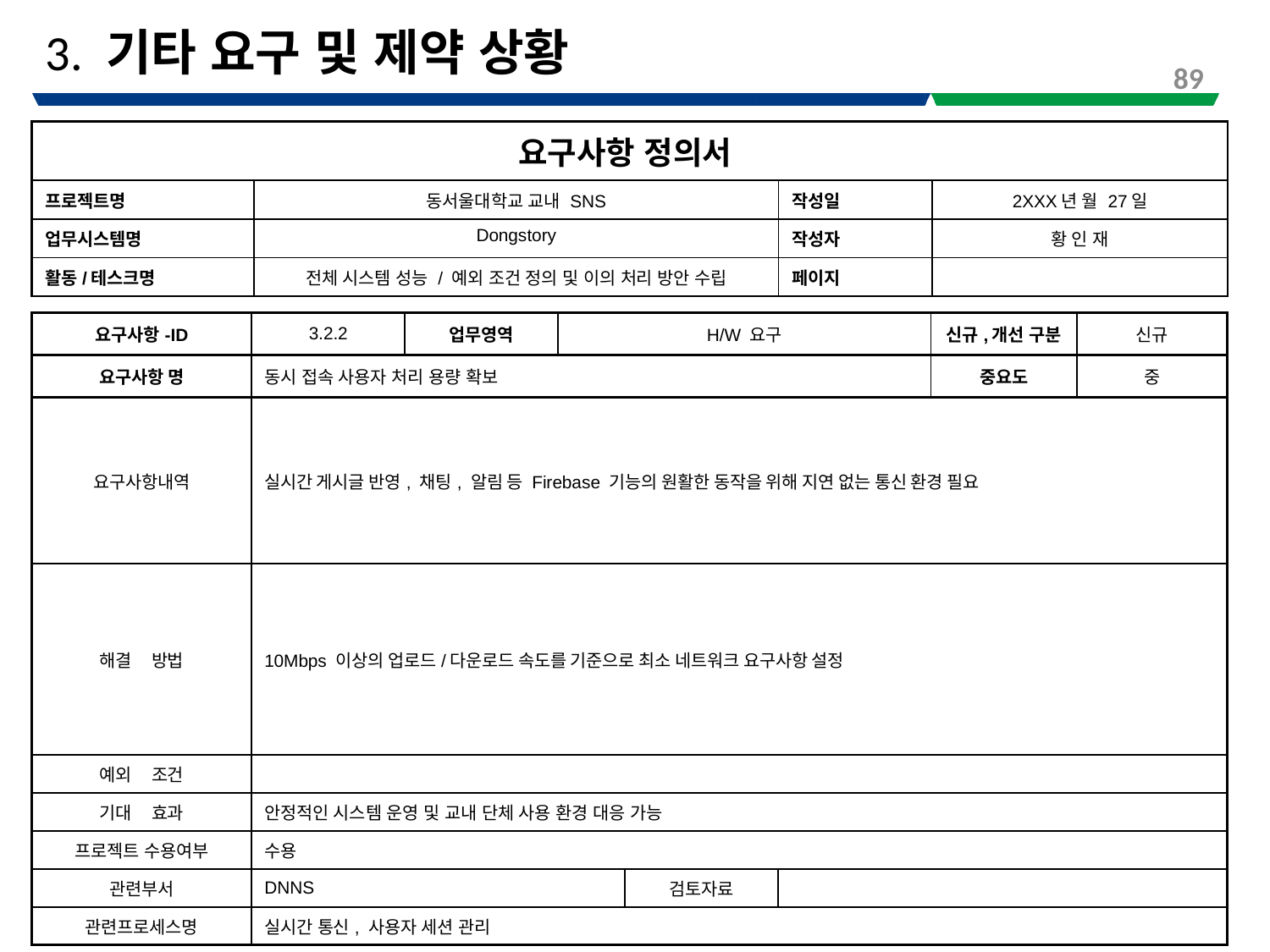

# 3. 기타 요구 및 제약 상황
89
| 요구사항 정의서 |  |  |  |
| --- | --- | --- | --- |
| 프로젝트명 | 동서울대학교 교내 SNS | 작성일 | 2XXX년 월 27일 |
| 업무시스템명 | Dongstory | 작성자 | 황 인 재 |
| 활동/테스크명 | 전체 시스템 성능 / 예외 조건 정의 및 이의 처리 방안 수립 | 페이지 |  |
| 요구사항-ID | 3.2.2 | 업무영역 | H/W 요구 |  |  | 신규,개선 구분 | 신규 |
| --- | --- | --- | --- | --- | --- | --- | --- |
| 요구사항 명 | 동시 접속 사용자 처리 용량 확보 |  |  |  |  | 중요도 | 중 |
| 요구사항내역 | 실시간 게시글 반영, 채팅, 알림 등 Firebase 기능의 원활한 동작을 위해 지연 없는 통신 환경 필요 |  |  |  |  |  |  |
| 해결 방법 | 10Mbps 이상의 업로드/다운로드 속도를 기준으로 최소 네트워크 요구사항 설정 |  |  |  |  |  |  |
| 예외 조건 |  |  |  |  |  |  |  |
| 기대 효과 | 안정적인 시스템 운영 및 교내 단체 사용 환경 대응 가능 |  |  |  |  |  |  |
| 프로젝트 수용여부 | 수용 |  |  |  |  |  |  |
| 관련부서 | DNNS |  |  | 검토자료 |  |  |  |
| 관련프로세스명 | 실시간 통신, 사용자 세션 관리 |  |  |  |  |  |  |